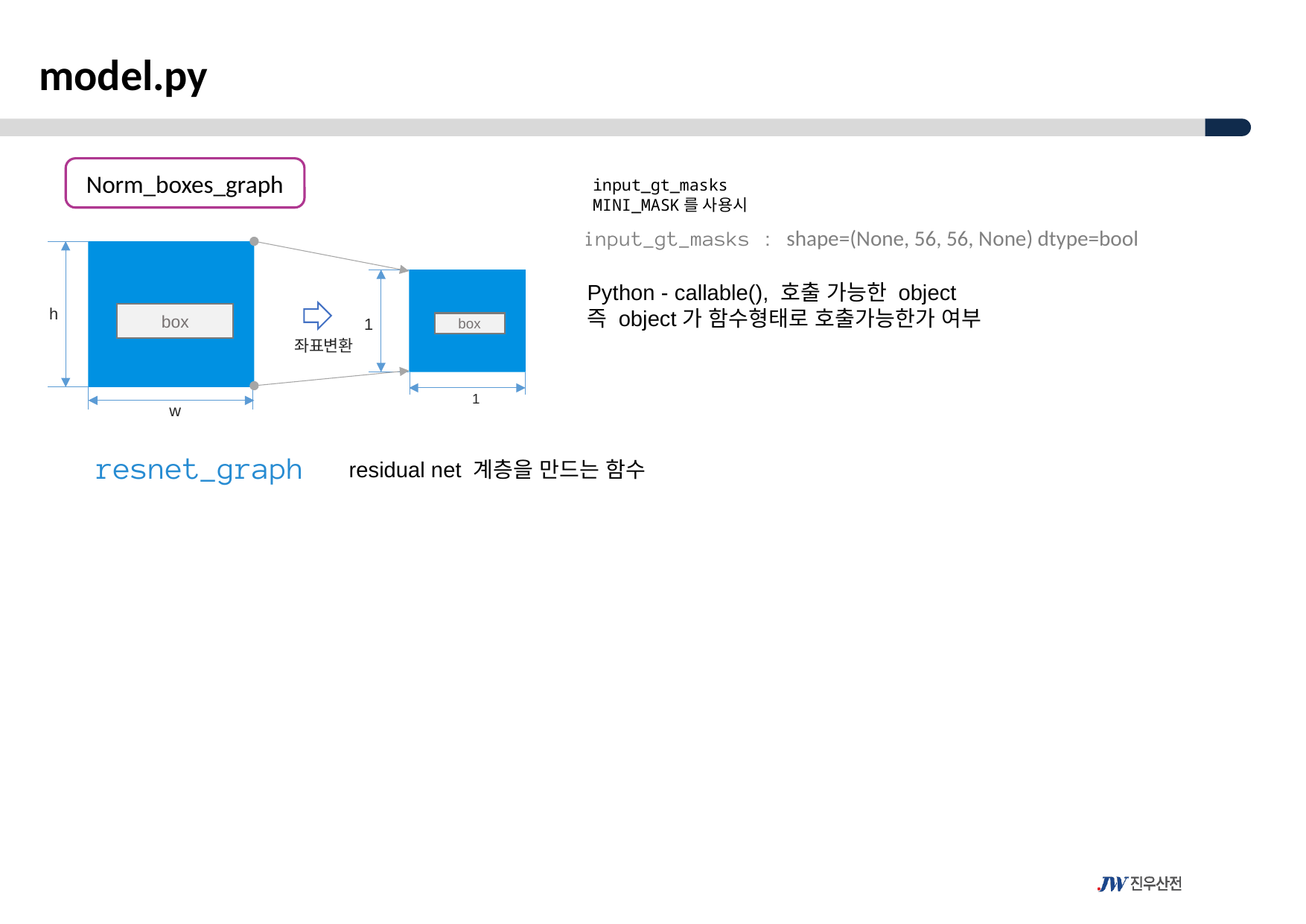

model.py
Norm_boxes_graph
input_gt_masks
MINI_MASK를 사용시
input_gt_masks : shape=(None, 56, 56, None) dtype=bool

Python - callable(), 호출 가능한 object
즉 object가 함수형태로 호출가능한가 여부

h
box
box
1
좌표변환
1
w
resnet_graph
residual net 계층을 만드는 함수